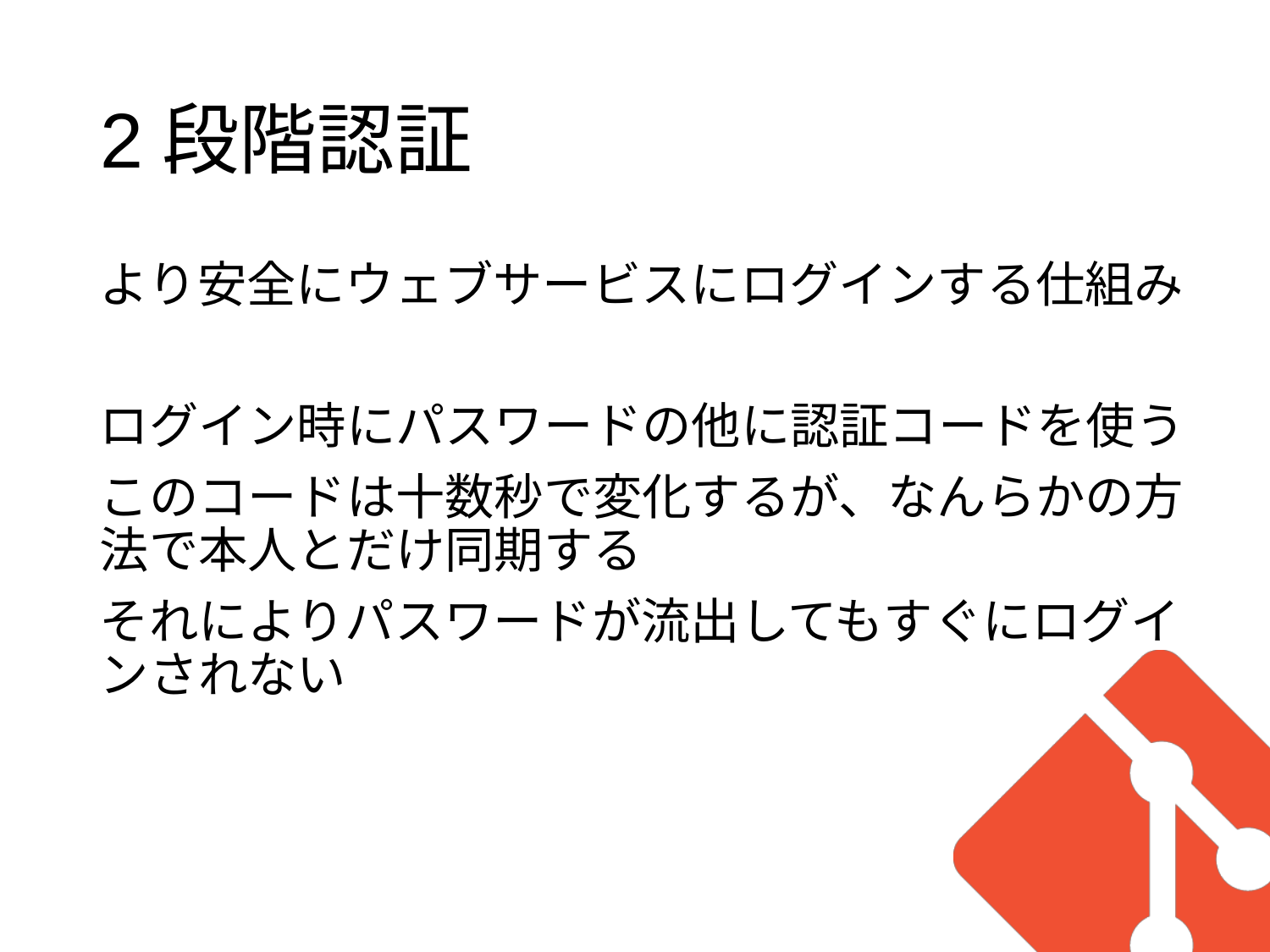

# 2段階認証
より安全にウェブサービスにログインする仕組み

ログイン時にパスワードの他に認証コードを使う
このコードは十数秒で変化するが、なんらかの方法で本人とだけ同期する
それによりパスワードが流出してもすぐにログインされない